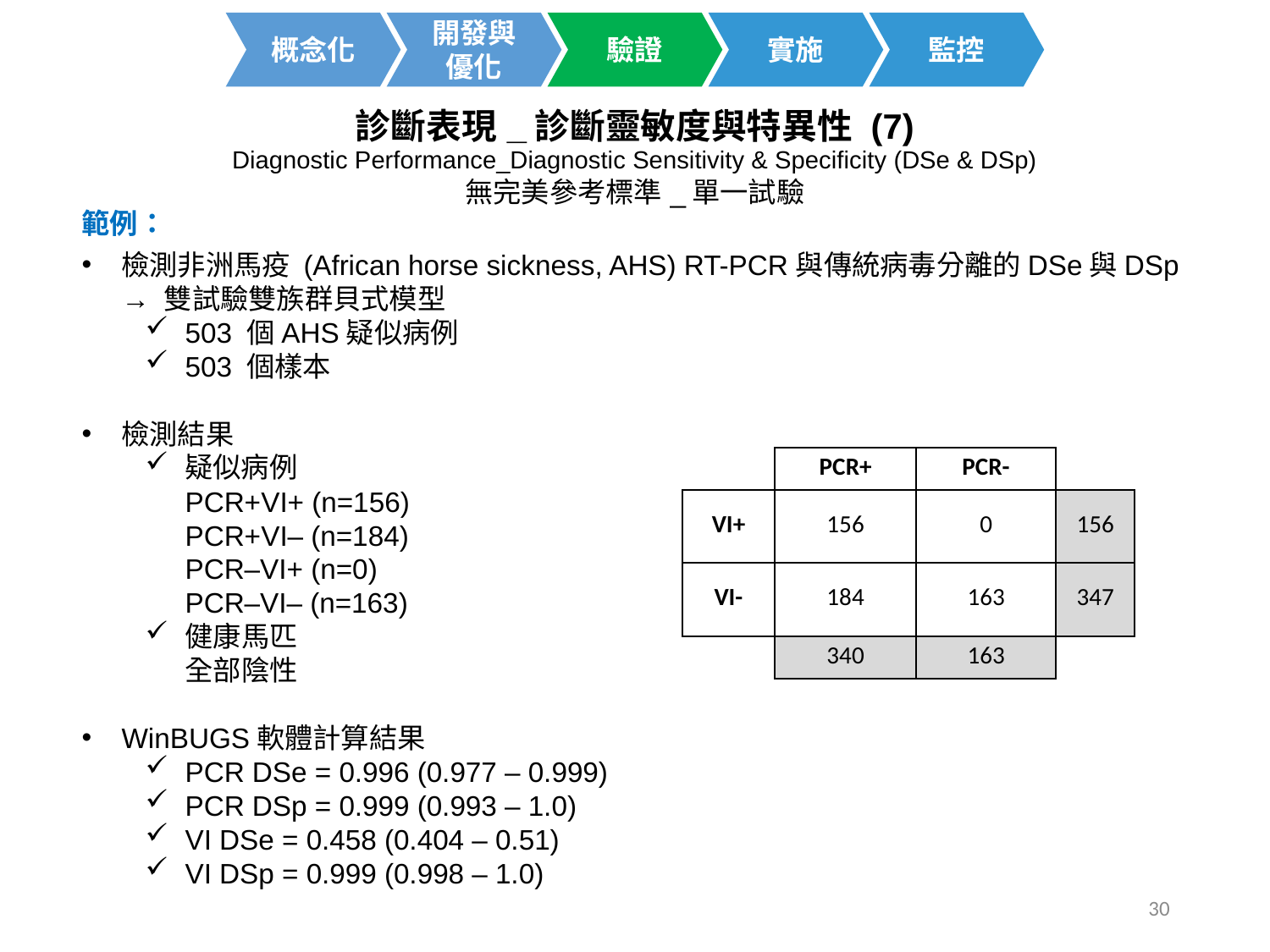

開發與
優化

概念化
驗證
實施
監控
診斷表現_診斷靈敏度與特異性 (7)
Diagnostic Performance_Diagnostic Sensitivity & Specificity (DSe & DSp)
無完美參考標準_單一試驗
範例：
檢測非洲馬疫 (African horse sickness, AHS) RT-PCR與傳統病毒分離的DSe與DSp
→ 雙試驗雙族群貝式模型
503 個AHS疑似病例
503 個樣本

檢測結果
疑似病例
PCR+VI+ (n=156)
PCR+VI– (n=184)
PCR–VI+ (n=0)
PCR–VI– (n=163)
健康馬匹
全部陰性

WinBUGS軟體計算結果
PCR DSe = 0.996 (0.977 – 0.999)
PCR DSp = 0.999 (0.993 – 1.0)
VI DSe = 0.458 (0.404 – 0.51)
VI DSp = 0.999 (0.998 – 1.0)
|  | PCR+ | PCR- |  |
| --- | --- | --- | --- |
| VI+ | 156 | 0 | 156 |
| VI- | 184 | 163 | 347 |
|  | 340 | 163 |  |
30